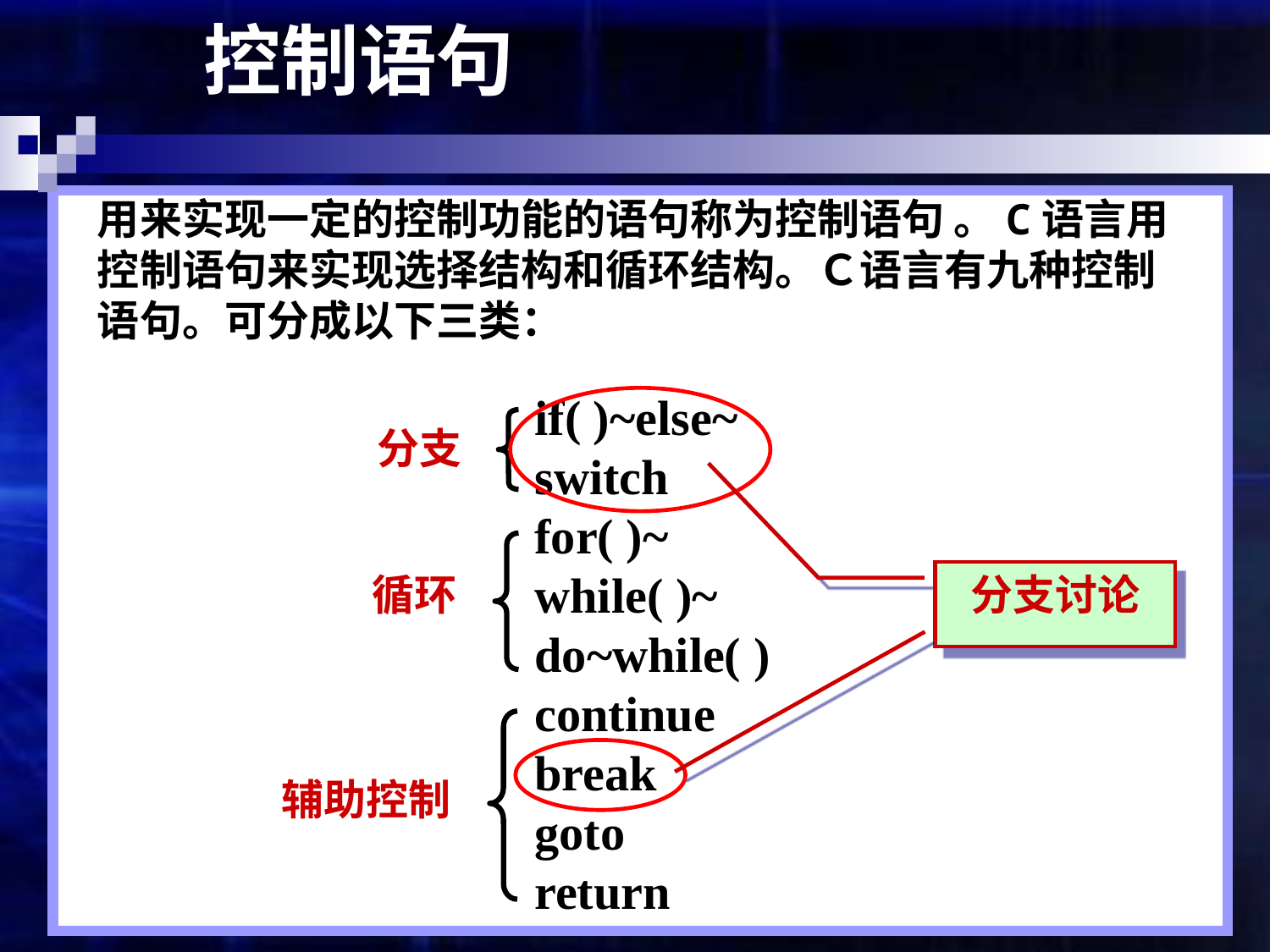

# 控制语句
用来实现一定的控制功能的语句称为控制语句 。C语言用控制语句来实现选择结构和循环结构。Ｃ语言有九种控制语句。可分成以下三类：
if( )~else~
switch
for( )~
while( )~
do~while( )
continue
break
goto
return

分支

循环

辅助控制

分支讨论